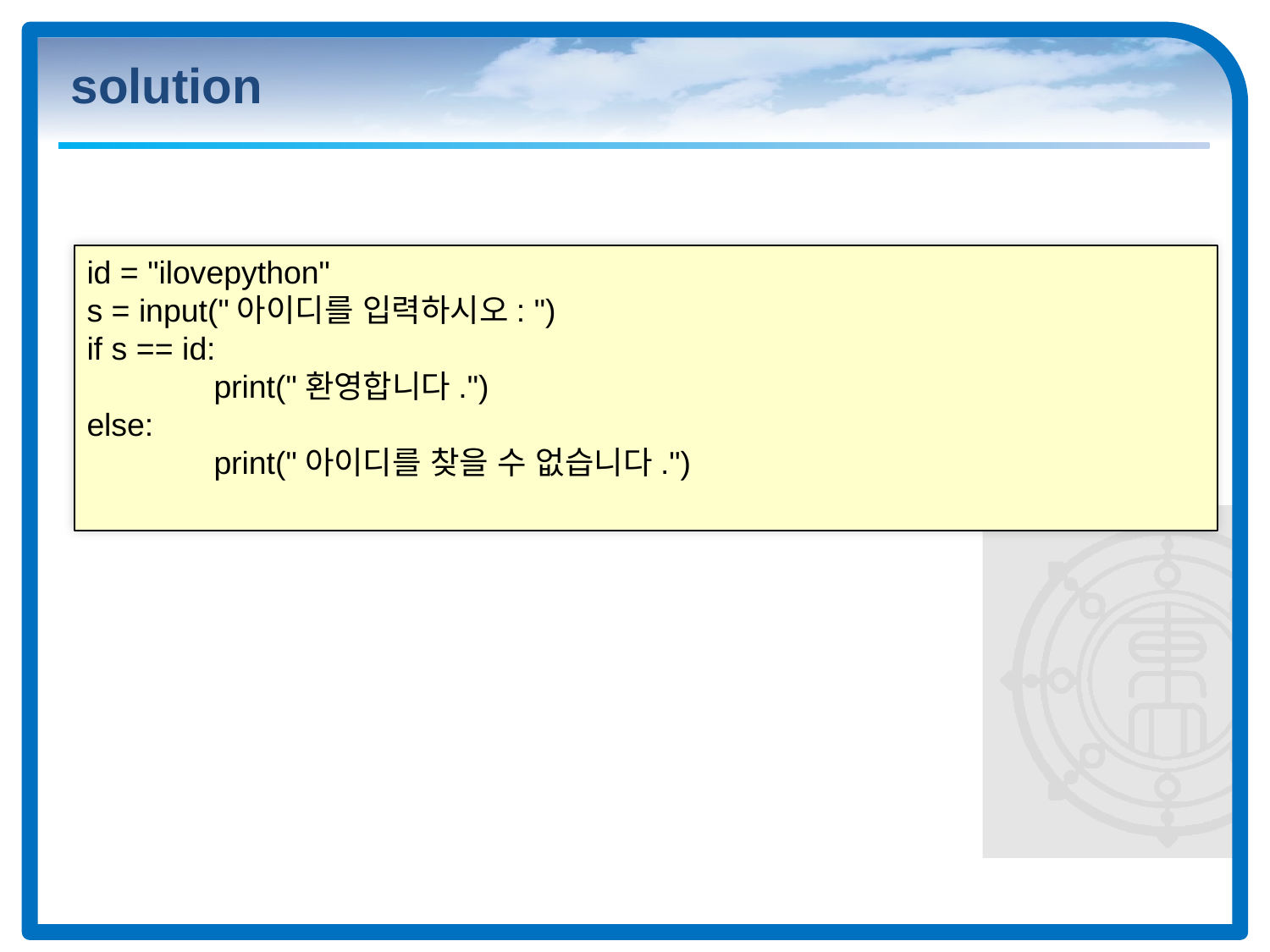

# solution
id = "ilovepython"
s = input("아이디를 입력하시오: ")
if s == id:
	print("환영합니다.")
else:
	print("아이디를 찾을 수 없습니다.")